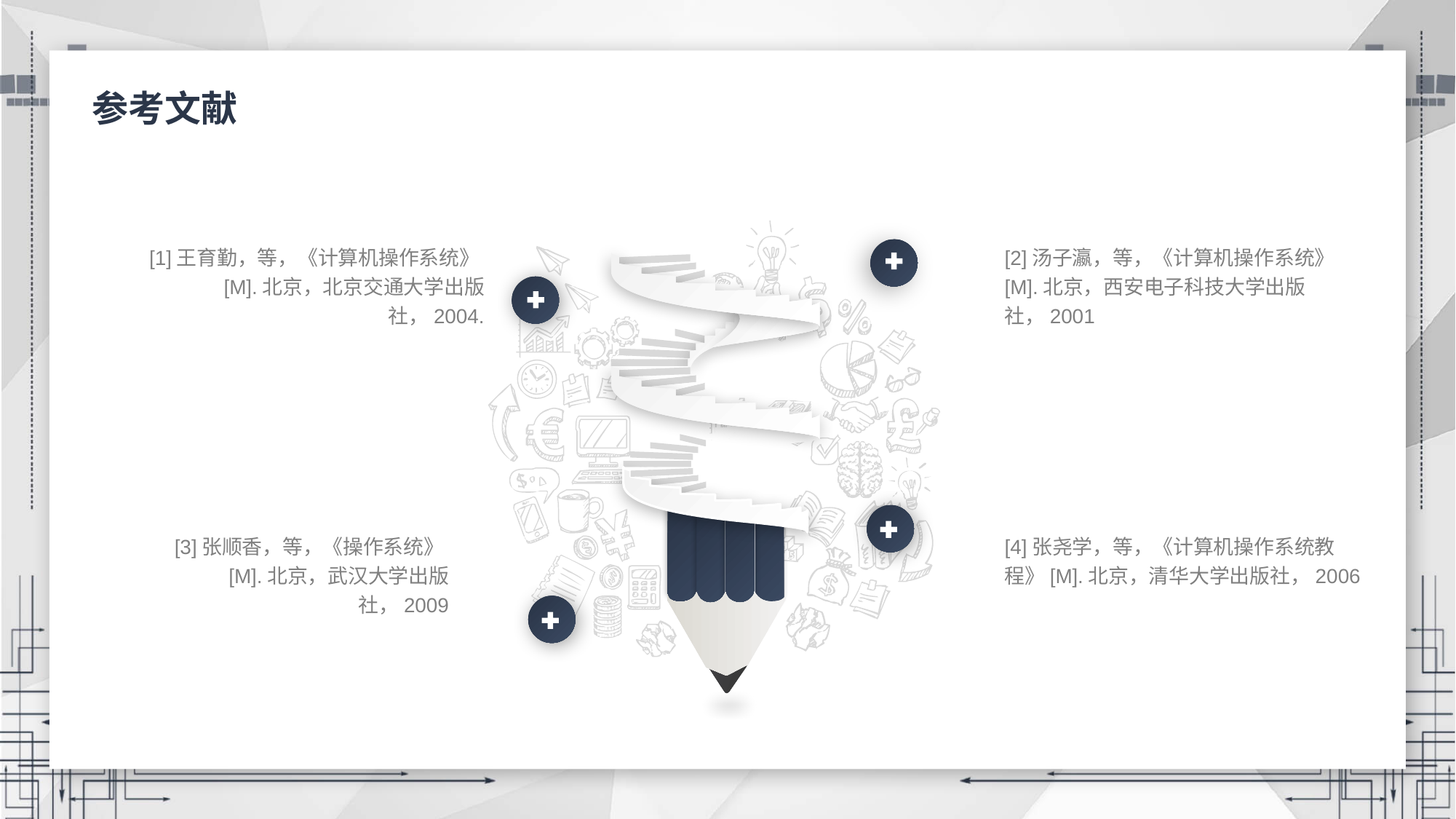

参考文献

[1]王育勤，等，《计算机操作系统》[M].北京，北京交通大学出版社，2004.
[2]汤子瀛，等，《计算机操作系统》[M].北京，西安电子科技大学出版社，2001
[3]张顺香，等，《操作系统》[M].北京，武汉大学出版社，2009
[4]张尧学，等，《计算机操作系统教程》[M].北京，清华大学出版社，2006